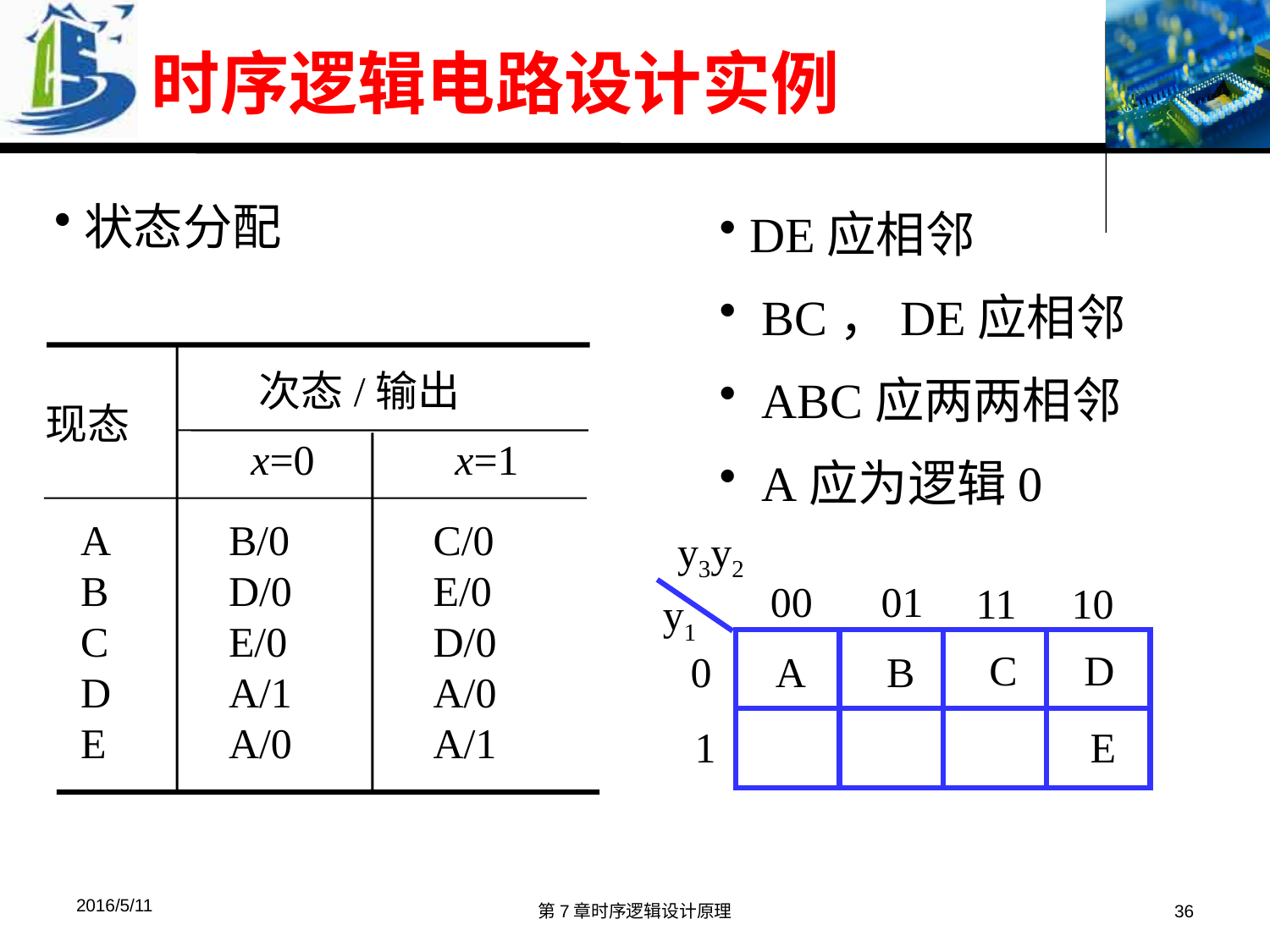

# 时序逻辑电路设计实例
DE应相邻
 BC，DE应相邻
 ABC应两两相邻
 A应为逻辑0
状态分配

次态/输出
现态
x=0
x=1

A
B
C
D
E
B/0
D/0
E/0
A/1
A/0
C/0
E/0
D/0
A/0
A/1

y3y2
00
01
11
10

y1

C
D
0
A
B
E
1
2016/5/11
第7章时序逻辑设计原理
36